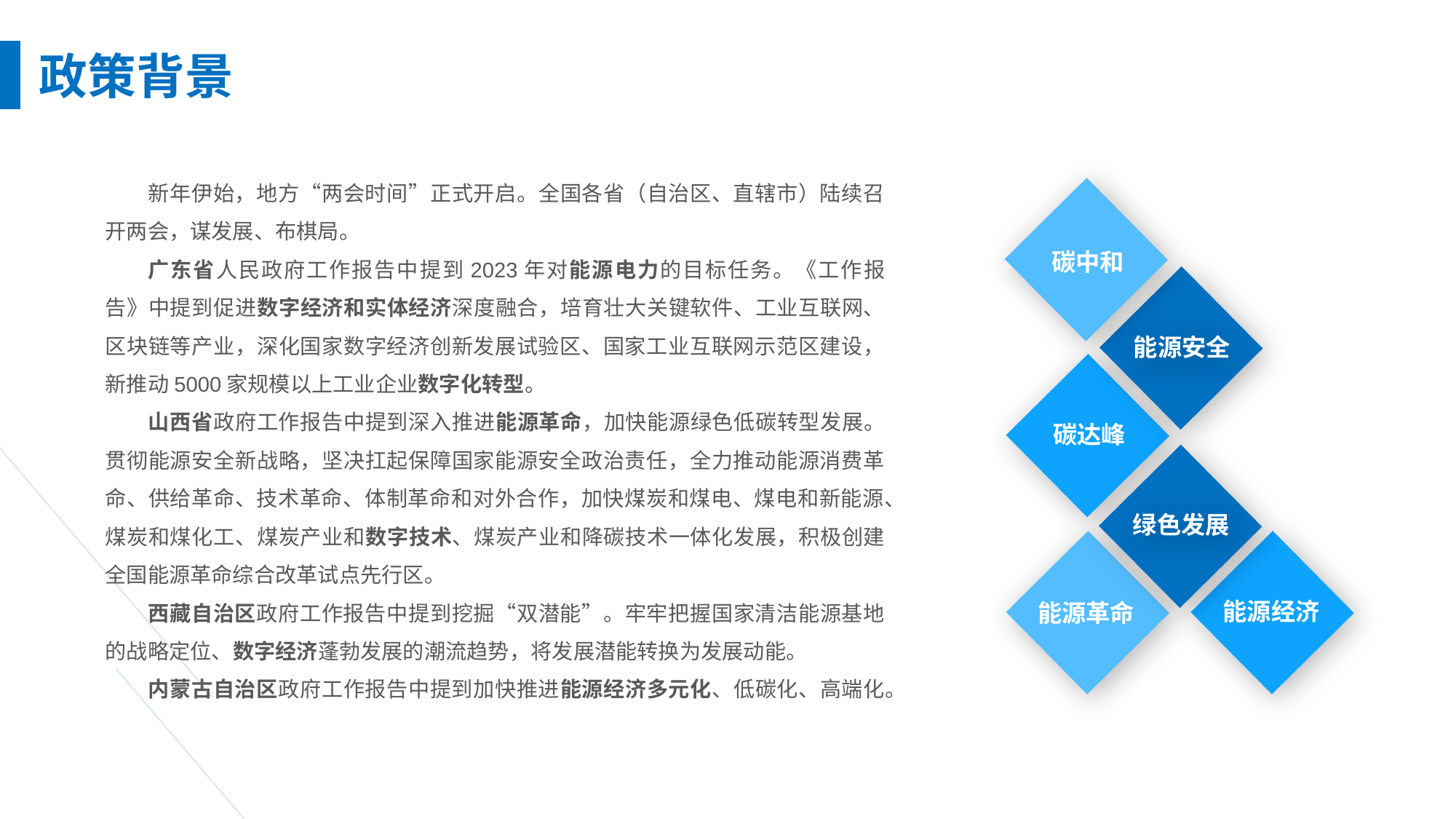

政策背景

新年伊始，地方“两会时间”正式开启。全国各省（自治区、直辖市）陆续召开两会，谋发展、布棋局。
广东省人民政府工作报告中提到2023年对能源电力的目标任务。《工作报告》中提到促进数字经济和实体经济深度融合，培育壮大关键软件、工业互联网、区块链等产业，深化国家数字经济创新发展试验区、国家工业互联网示范区建设，新推动5000家规模以上工业企业数字化转型。
山西省政府工作报告中提到深入推进能源革命，加快能源绿色低碳转型发展。贯彻能源安全新战略，坚决扛起保障国家能源安全政治责任，全力推动能源消费革命、供给革命、技术革命、体制革命和对外合作，加快煤炭和煤电、煤电和新能源、煤炭和煤化工、煤炭产业和数字技术、煤炭产业和降碳技术一体化发展，积极创建全国能源革命综合改革试点先行区。
西藏自治区政府工作报告中提到挖掘“双潜能”。牢牢把握国家清洁能源基地的战略定位、数字经济蓬勃发展的潮流趋势，将发展潜能转换为发展动能。
内蒙古自治区政府工作报告中提到加快推进能源经济多元化、低碳化、高端化。

碳中和

能源安全

碳达峰

绿色发展

能源经济
能源革命